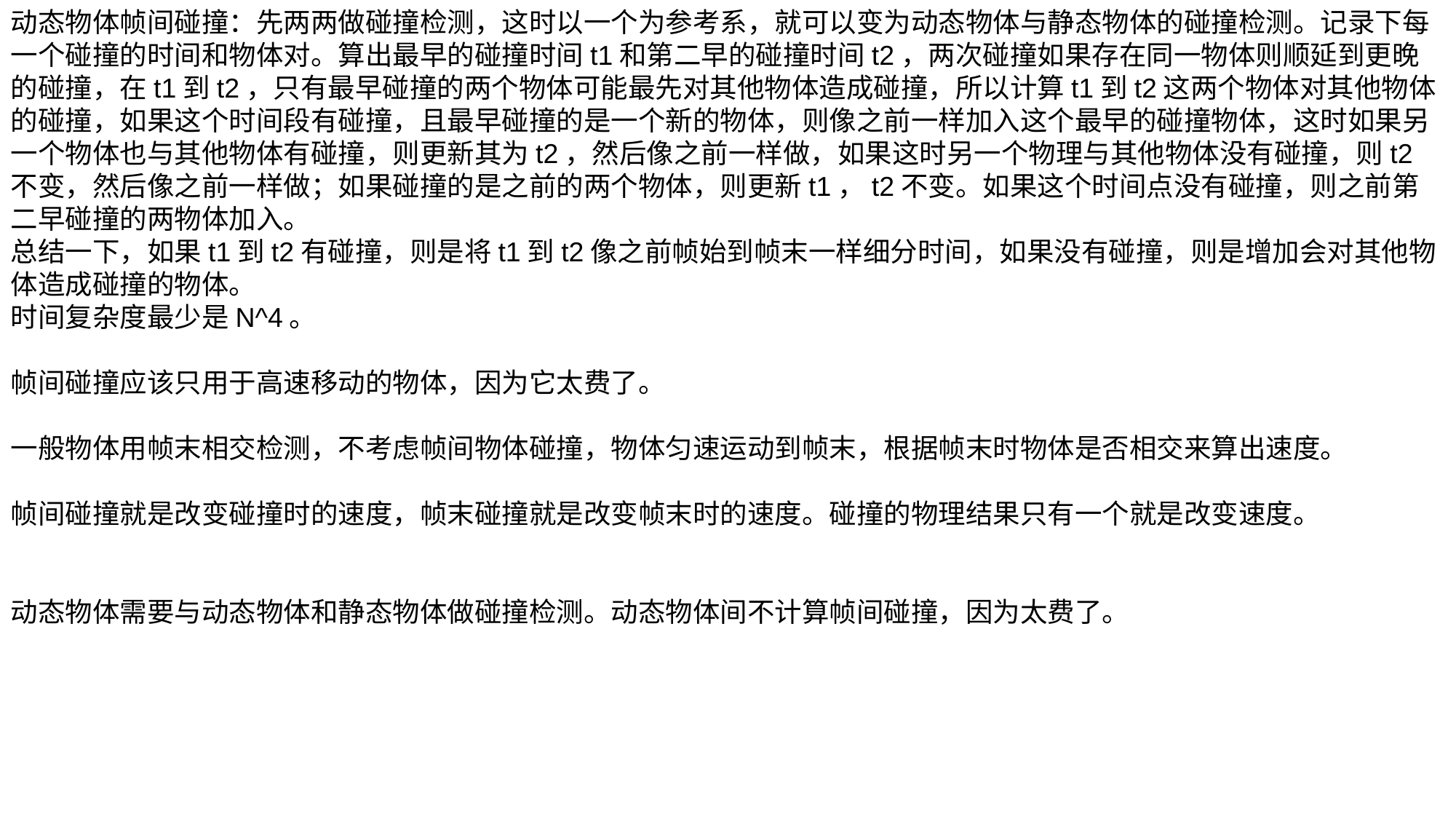

动态物体帧间碰撞：先两两做碰撞检测，这时以一个为参考系，就可以变为动态物体与静态物体的碰撞检测。记录下每一个碰撞的时间和物体对。算出最早的碰撞时间t1和第二早的碰撞时间t2，两次碰撞如果存在同一物体则顺延到更晚的碰撞，在t1到t2，只有最早碰撞的两个物体可能最先对其他物体造成碰撞，所以计算t1到t2这两个物体对其他物体的碰撞，如果这个时间段有碰撞，且最早碰撞的是一个新的物体，则像之前一样加入这个最早的碰撞物体，这时如果另一个物体也与其他物体有碰撞，则更新其为t2，然后像之前一样做，如果这时另一个物理与其他物体没有碰撞，则t2不变，然后像之前一样做；如果碰撞的是之前的两个物体，则更新t1，t2不变。如果这个时间点没有碰撞，则之前第二早碰撞的两物体加入。
总结一下，如果t1到t2有碰撞，则是将t1到t2像之前帧始到帧末一样细分时间，如果没有碰撞，则是增加会对其他物体造成碰撞的物体。
时间复杂度最少是N^4。

帧间碰撞应该只用于高速移动的物体，因为它太费了。

一般物体用帧末相交检测，不考虑帧间物体碰撞，物体匀速运动到帧末，根据帧末时物体是否相交来算出速度。

帧间碰撞就是改变碰撞时的速度，帧末碰撞就是改变帧末时的速度。碰撞的物理结果只有一个就是改变速度。

动态物体需要与动态物体和静态物体做碰撞检测。动态物体间不计算帧间碰撞，因为太费了。